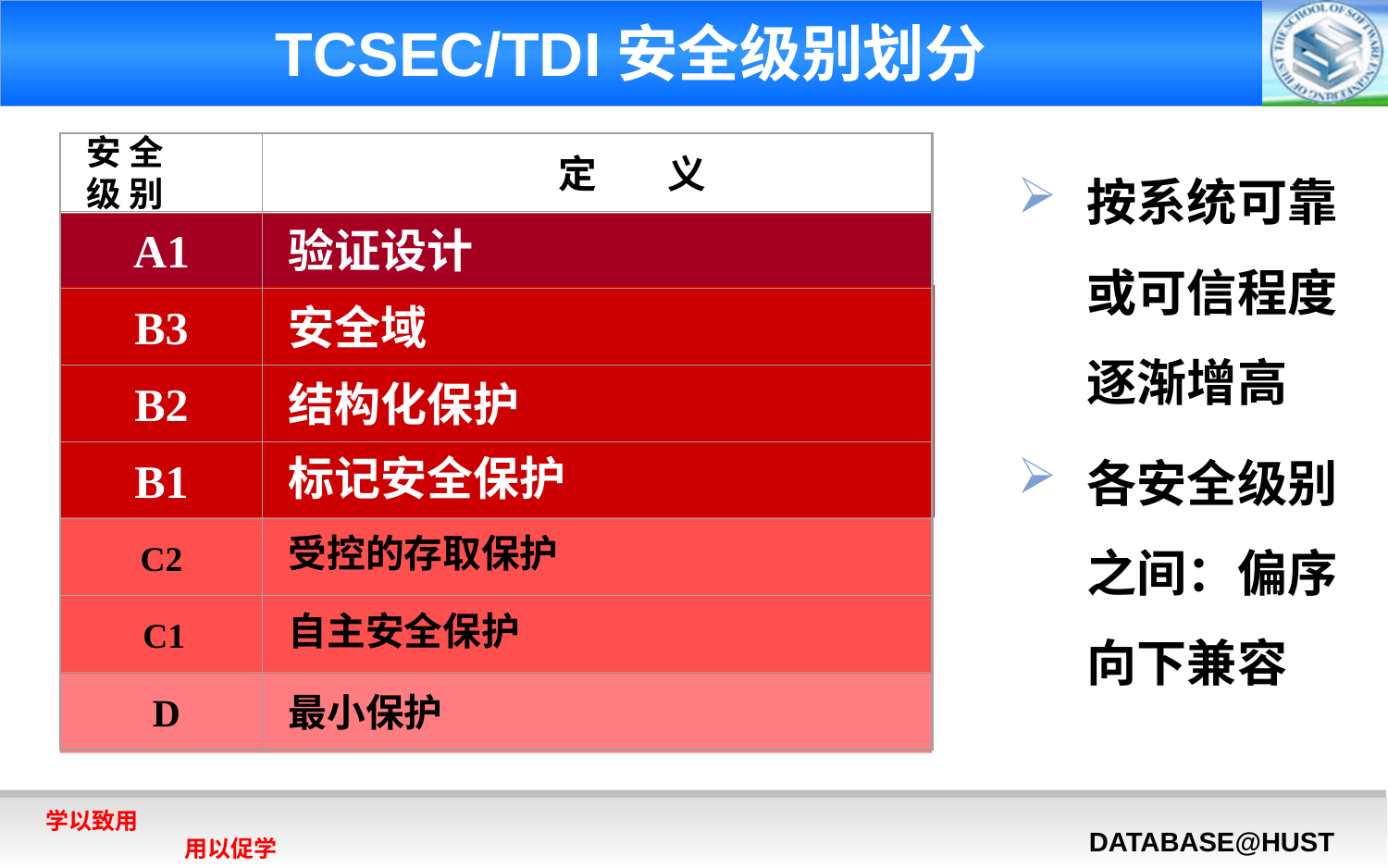

# TCSEC/TDI安全级别划分

安 全
级 别

       定        义

A1

验证设计

B3

安全域

B2

结构化保护

B1

标记安全保护

C2

受控的存取保护

 C1

自主安全保护

 D

最小保护

按系统可靠或可信程度逐渐增高
各安全级别之间：偏序向下兼容